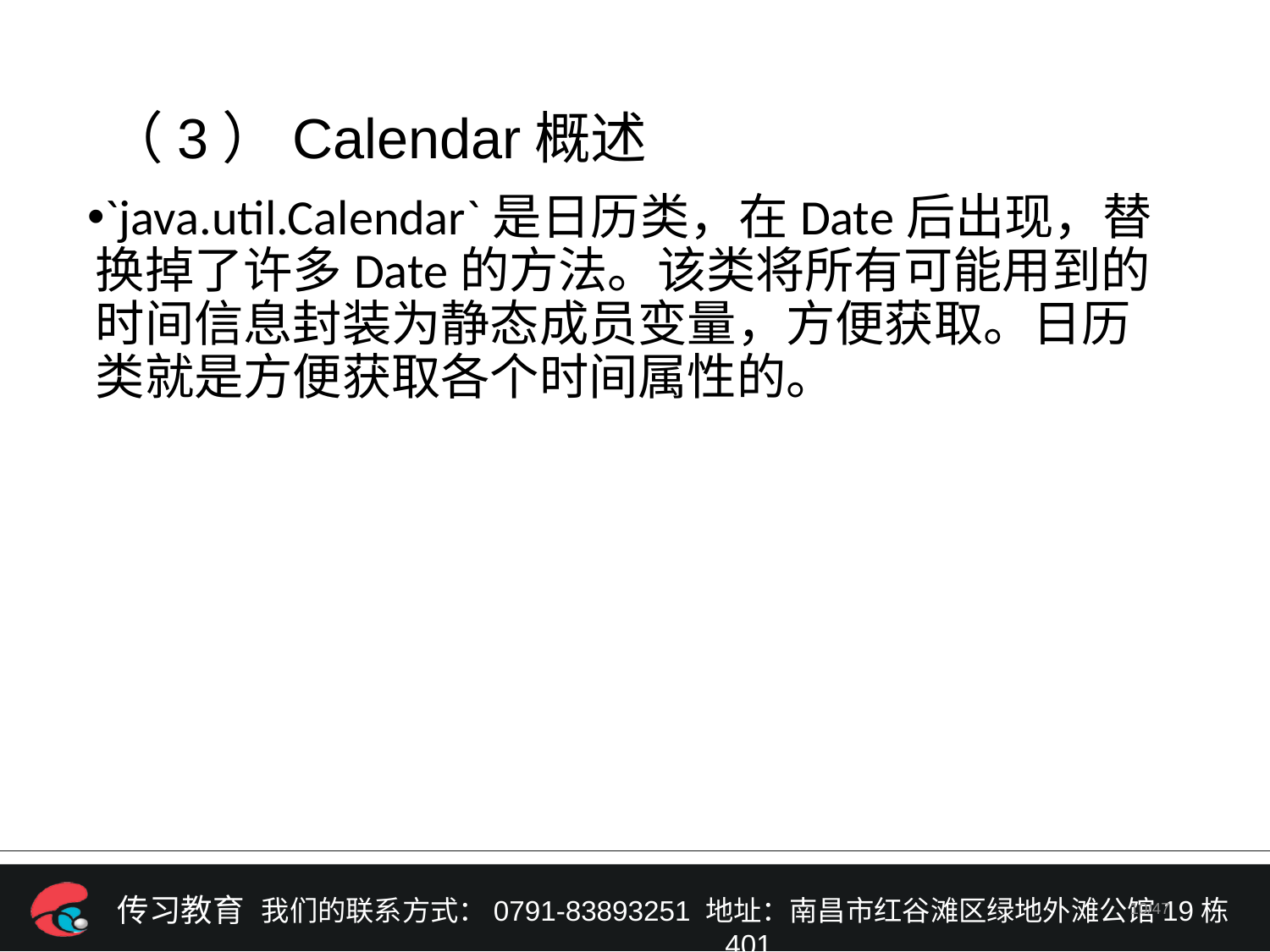

（3）Calendar概述
`java.util.Calendar`是日历类，在Date后出现，替换掉了许多Date的方法。该类将所有可能用到的时间信息封装为静态成员变量，方便获取。日历类就是方便获取各个时间属性的。
10/47